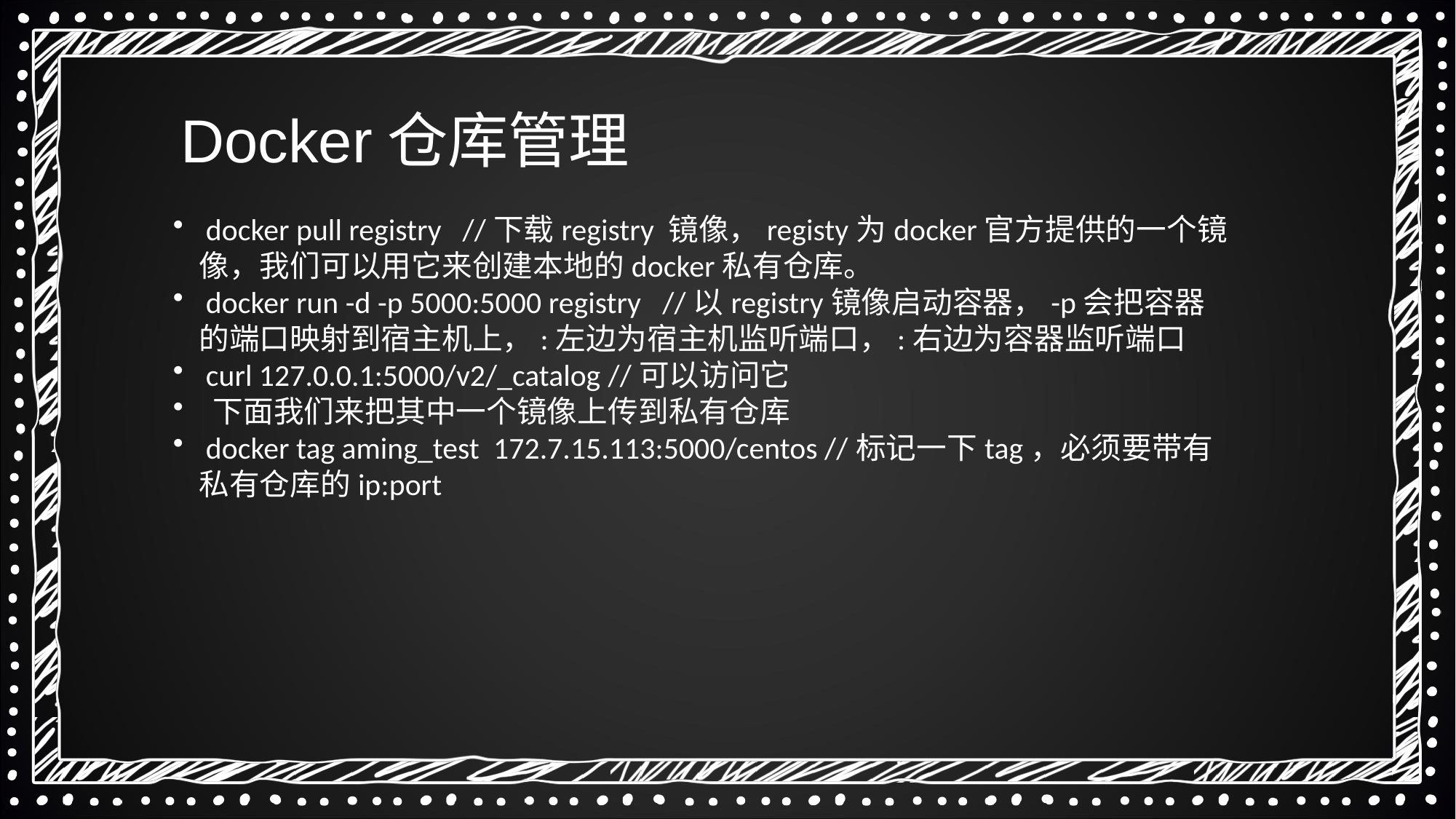

Docker仓库管理
 docker pull registry   //下载registry 镜像，registy为docker官方提供的一个镜像，我们可以用它来创建本地的docker私有仓库。
 docker run -d -p 5000:5000 registry   //以registry镜像启动容器，-p会把容器的端口映射到宿主机上，:左边为宿主机监听端口，:右边为容器监听端口
 curl 127.0.0.1:5000/v2/_catalog //可以访问它
 下面我们来把其中一个镜像上传到私有仓库
 docker tag aming_test  172.7.15.113:5000/centos //标记一下tag，必须要带有私有仓库的ip:port